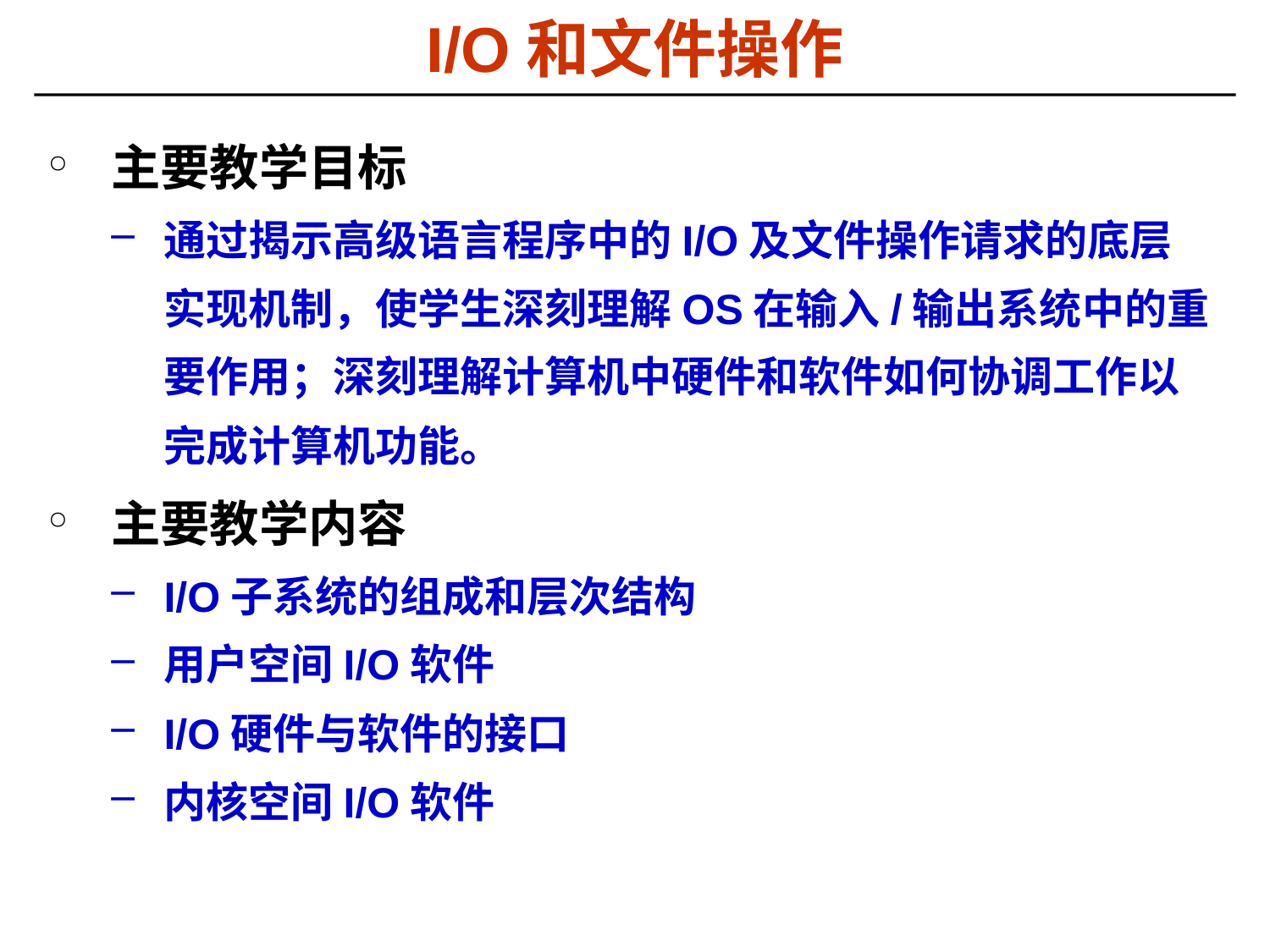

I/O和文件操作
主要教学目标
通过揭示高级语言程序中的I/O及文件操作请求的底层实现机制，使学生深刻理解OS在输入/输出系统中的重要作用；深刻理解计算机中硬件和软件如何协调工作以完成计算机功能。
主要教学内容
I/O子系统的组成和层次结构
用户空间I/O软件
I/O硬件与软件的接口
内核空间I/O软件